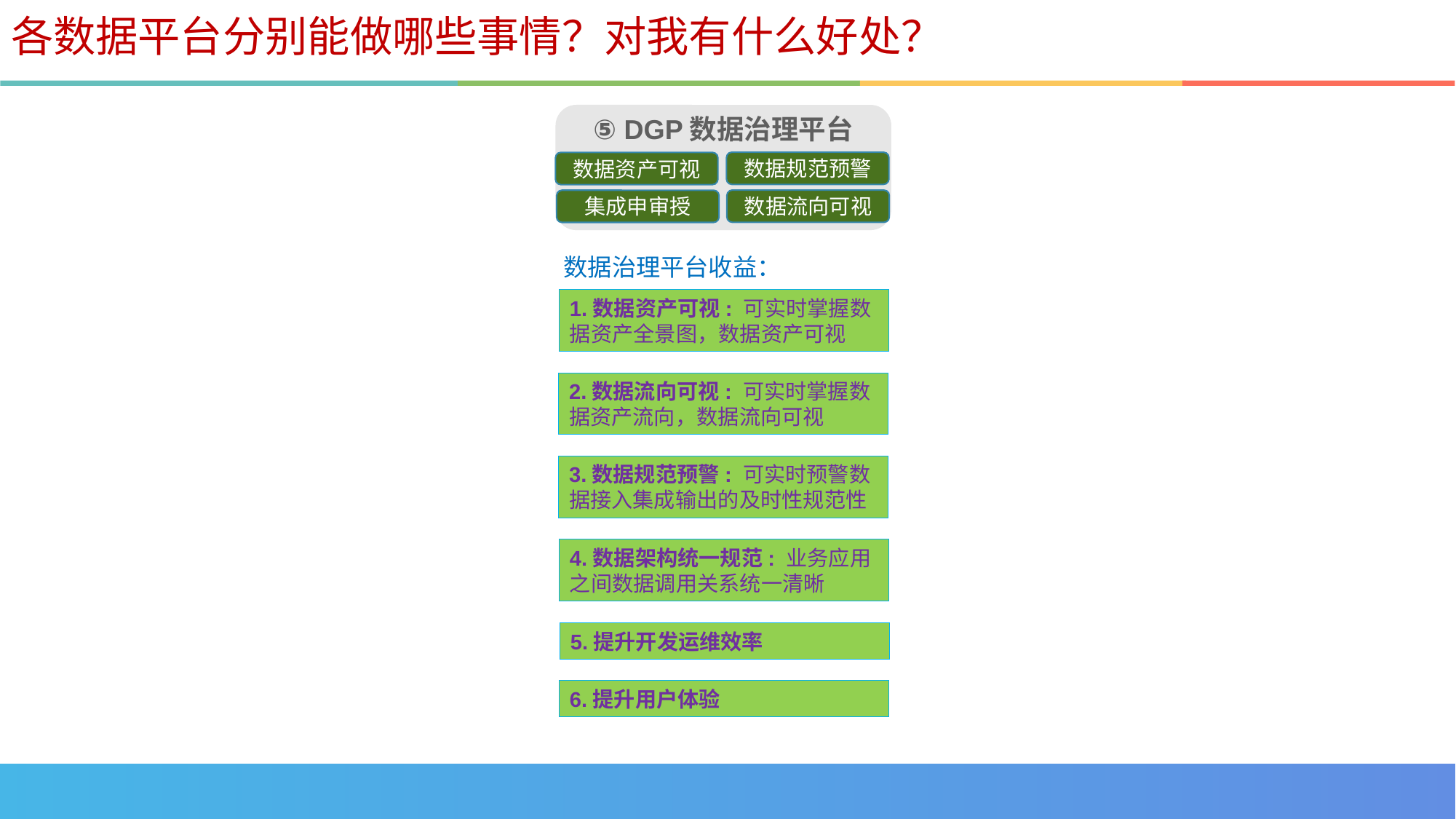

各数据平台分别能做哪些事情？对我有什么好处？

⑤ DGP数据治理平台
数据规范预警
数据资产可视
数据流向可视
集成申审授
数据治理平台收益：
1.数据资产可视: 可实时掌握数据资产全景图，数据资产可视
2.数据流向可视: 可实时掌握数据资产流向，数据流向可视
3.数据规范预警: 可实时预警数据接入集成输出的及时性规范性
4.数据架构统一规范: 业务应用之间数据调用关系统一清晰
5.提升开发运维效率
6.提升用户体验